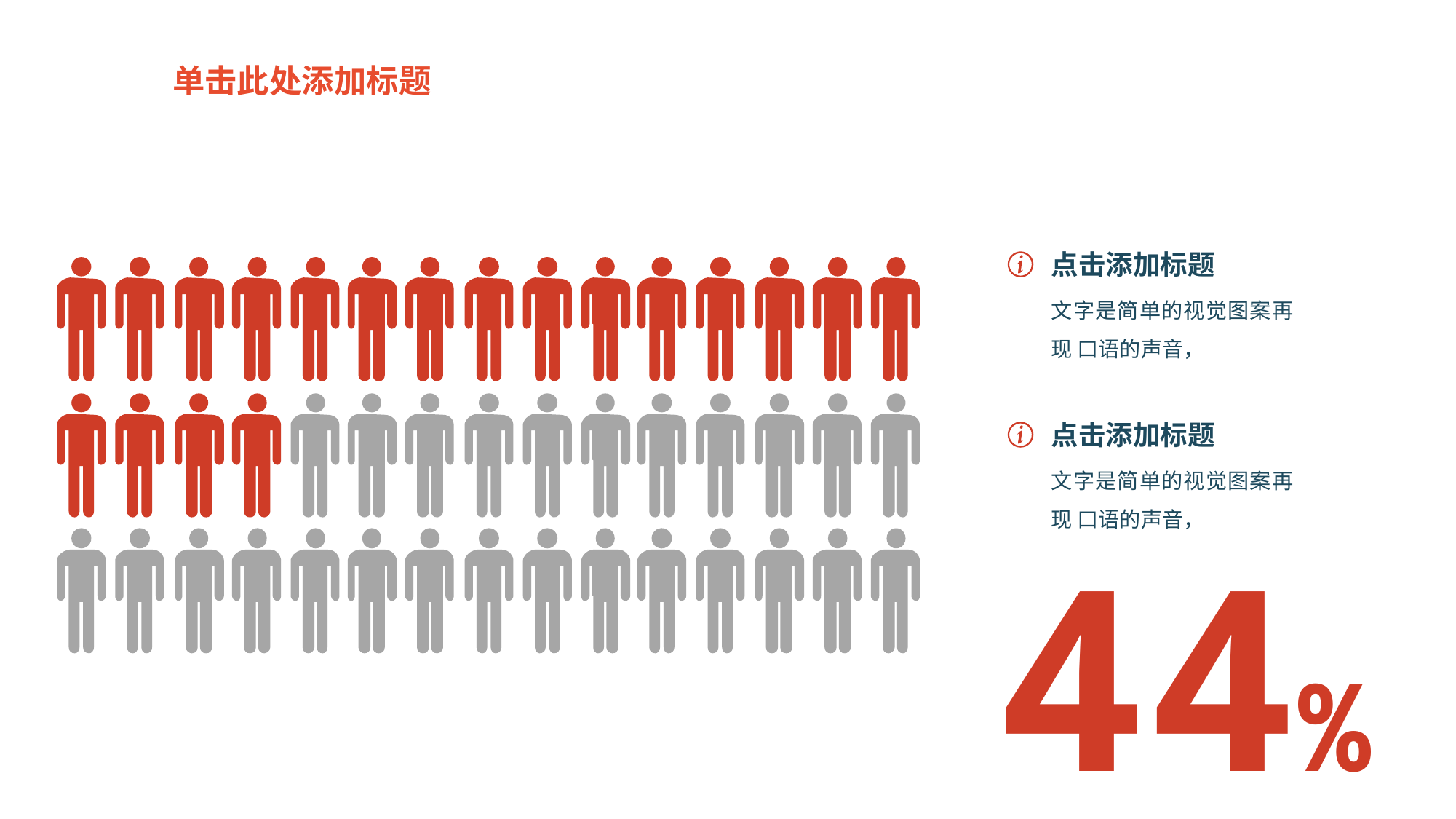

单击此处添加标题
点击添加标题

文字是简单的视觉图案再现 口语的声音，

点击添加标题

文字是简单的视觉图案再现 口语的声音，

44%